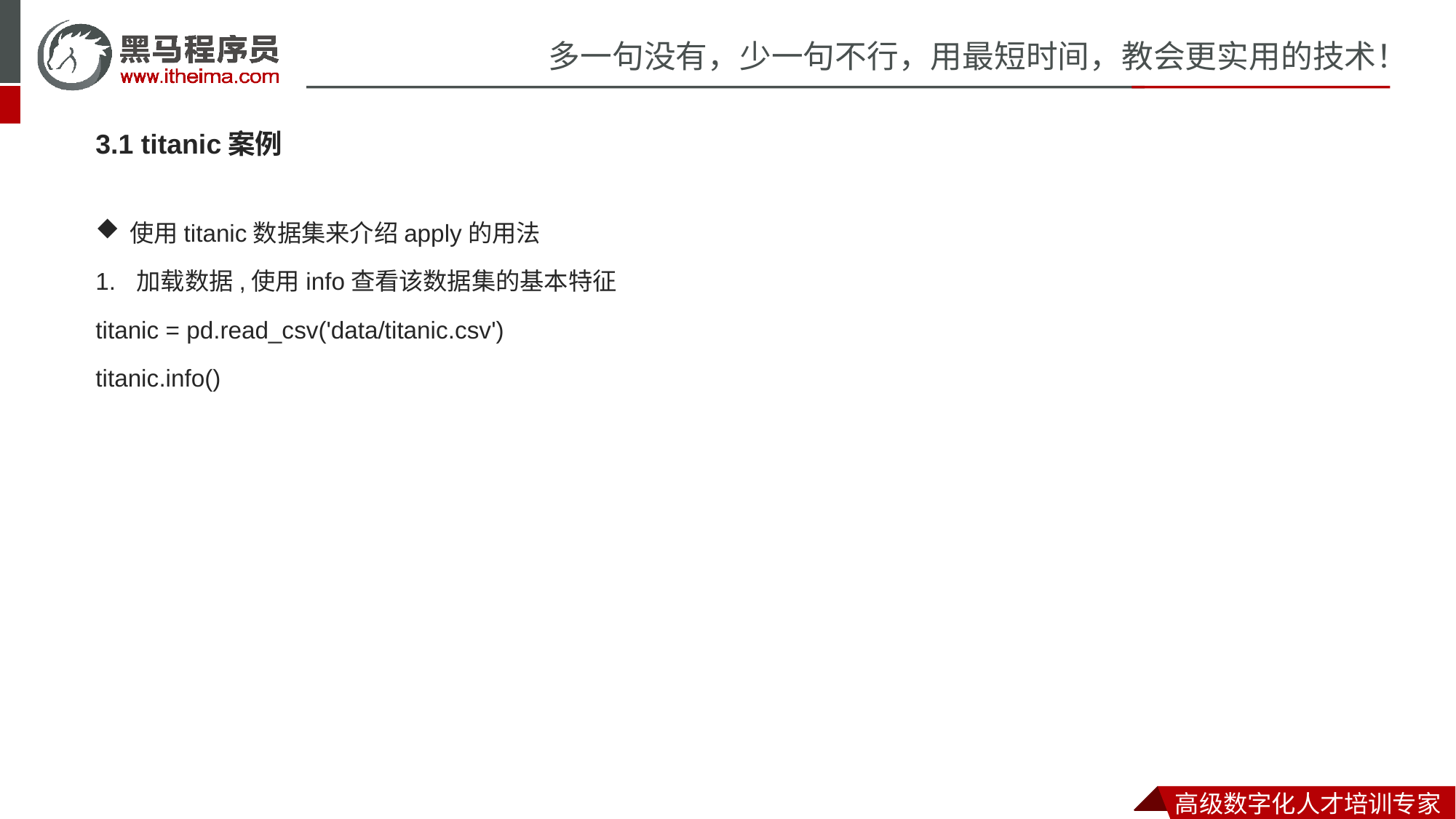

3.1 titanic案例
使用titanic数据集来介绍apply的用法
加载数据,使用info查看该数据集的基本特征
titanic = pd.read_csv('data/titanic.csv')
titanic.info()